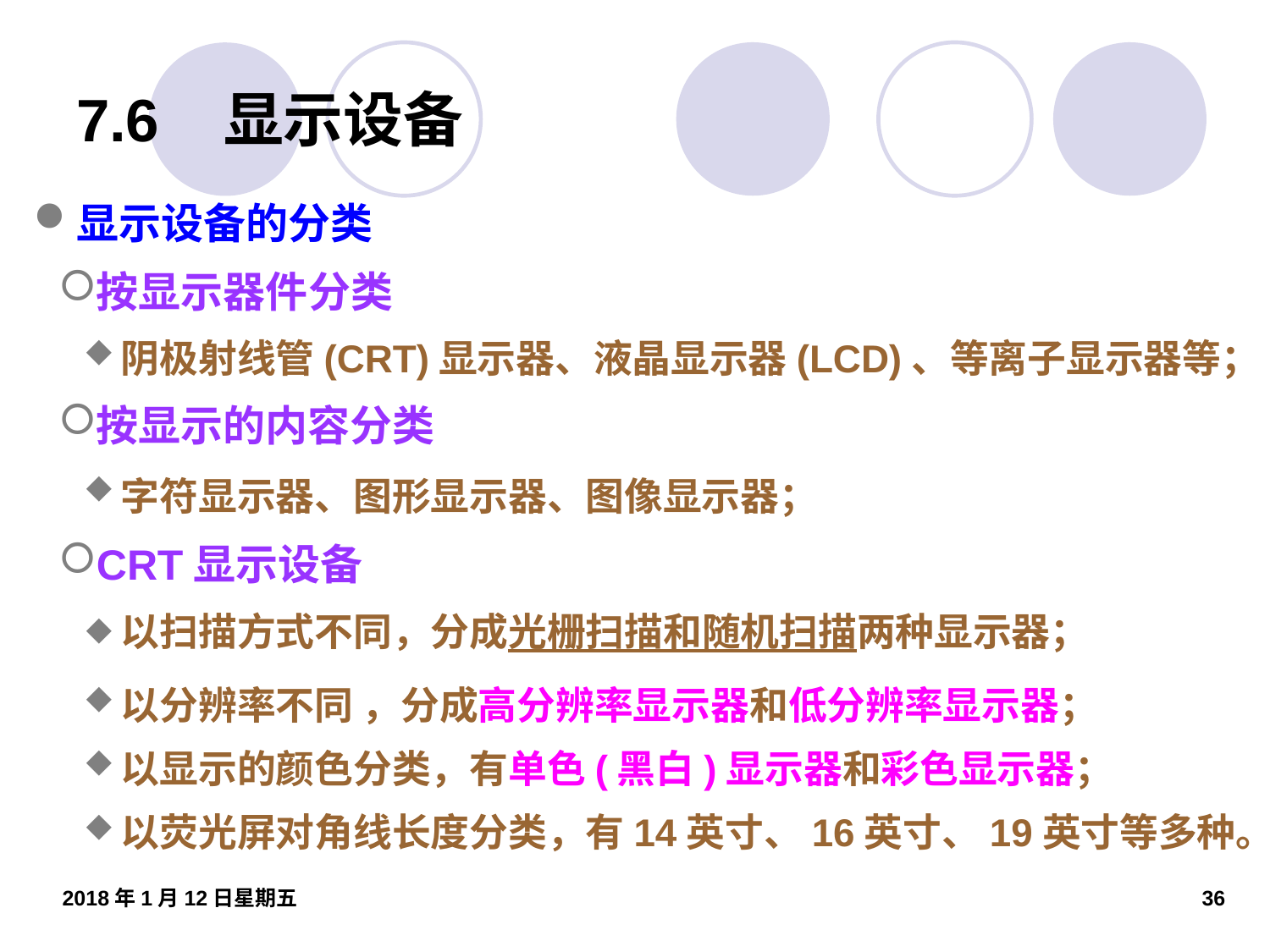

# 7.6   显示设备
显示设备的分类
按显示器件分类
阴极射线管(CRT)显示器、液晶显示器(LCD)、等离子显示器等；
按显示的内容分类
字符显示器、图形显示器、图像显示器；
CRT显示设备
以扫描方式不同，分成光栅扫描和随机扫描两种显示器；
以分辨率不同 ，分成高分辨率显示器和低分辨率显示器；
以显示的颜色分类，有单色(黑白)显示器和彩色显示器；
以荧光屏对角线长度分类，有14英寸、16英寸、19英寸等多种。
2018年1月12日星期五
36